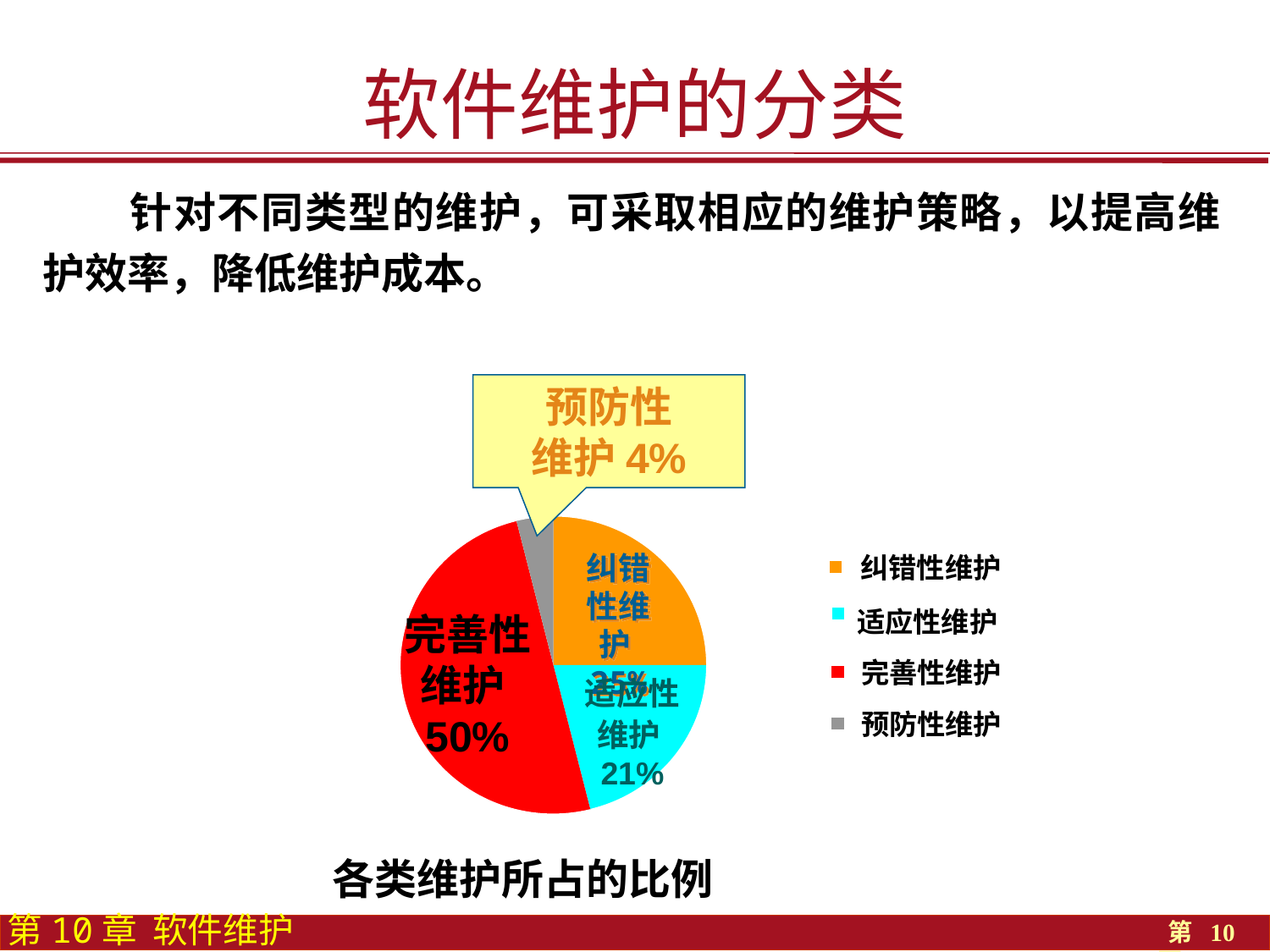

软件维护的分类
　　针对不同类型的维护，可采取相应的维护策略，以提高维护效率，降低维护成本。
预防性
维护4%

纠错性维护25%

纠错性维护

完善性
维护50%
适应性维护

完善性维护

适应性
维护21%
预防性维护

各类维护所占的比例